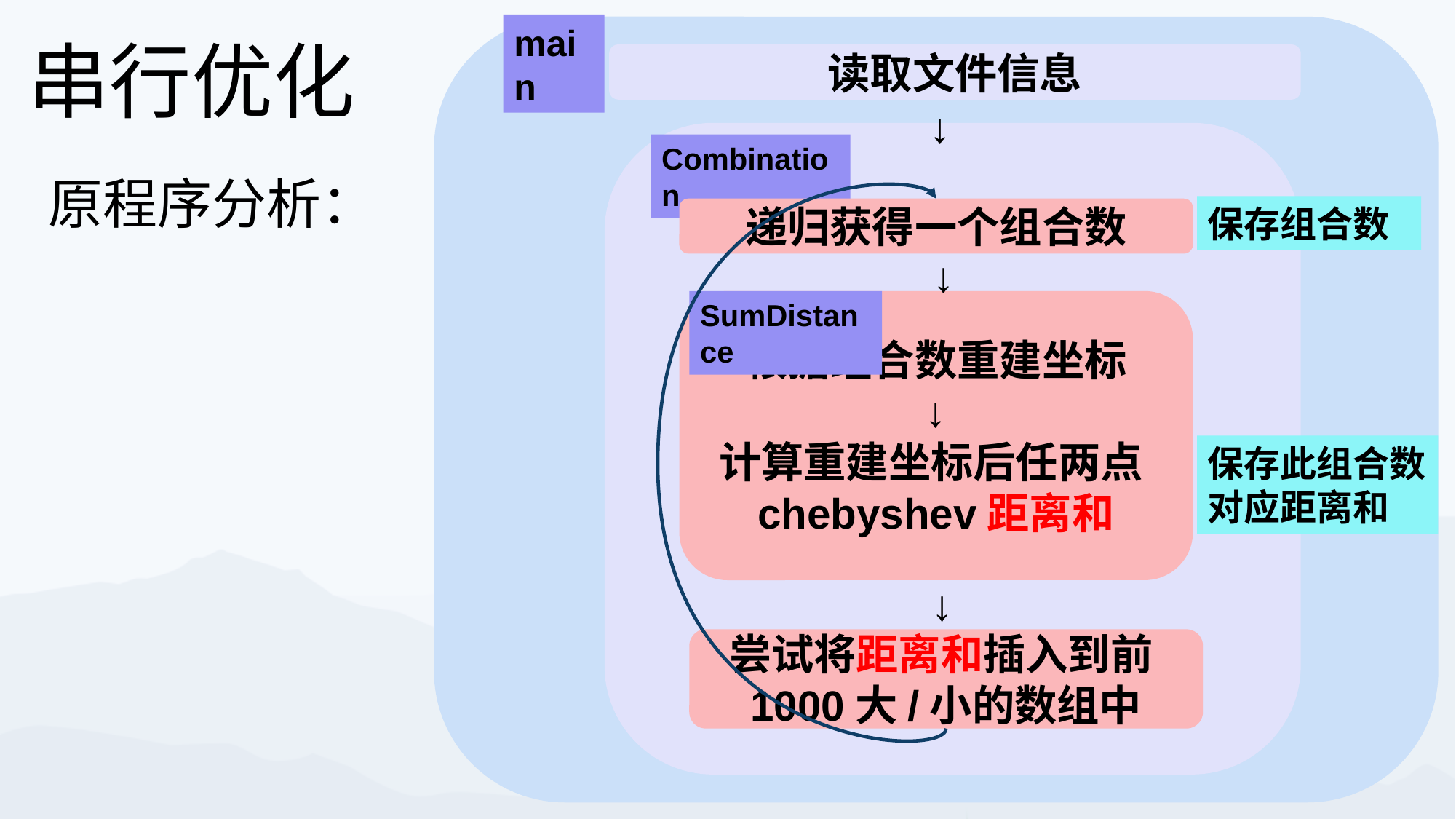

main

串行优化
读取文件信息
↓

Combination
原程序分析：
保存组合数
递归获得一个组合数
↓
SumDistance
根据组合数重建坐标
↓
计算重建坐标后任两点chebyshev距离和
保存此组合数对应距离和
↓
尝试将距离和插入到前1000大/小的数组中